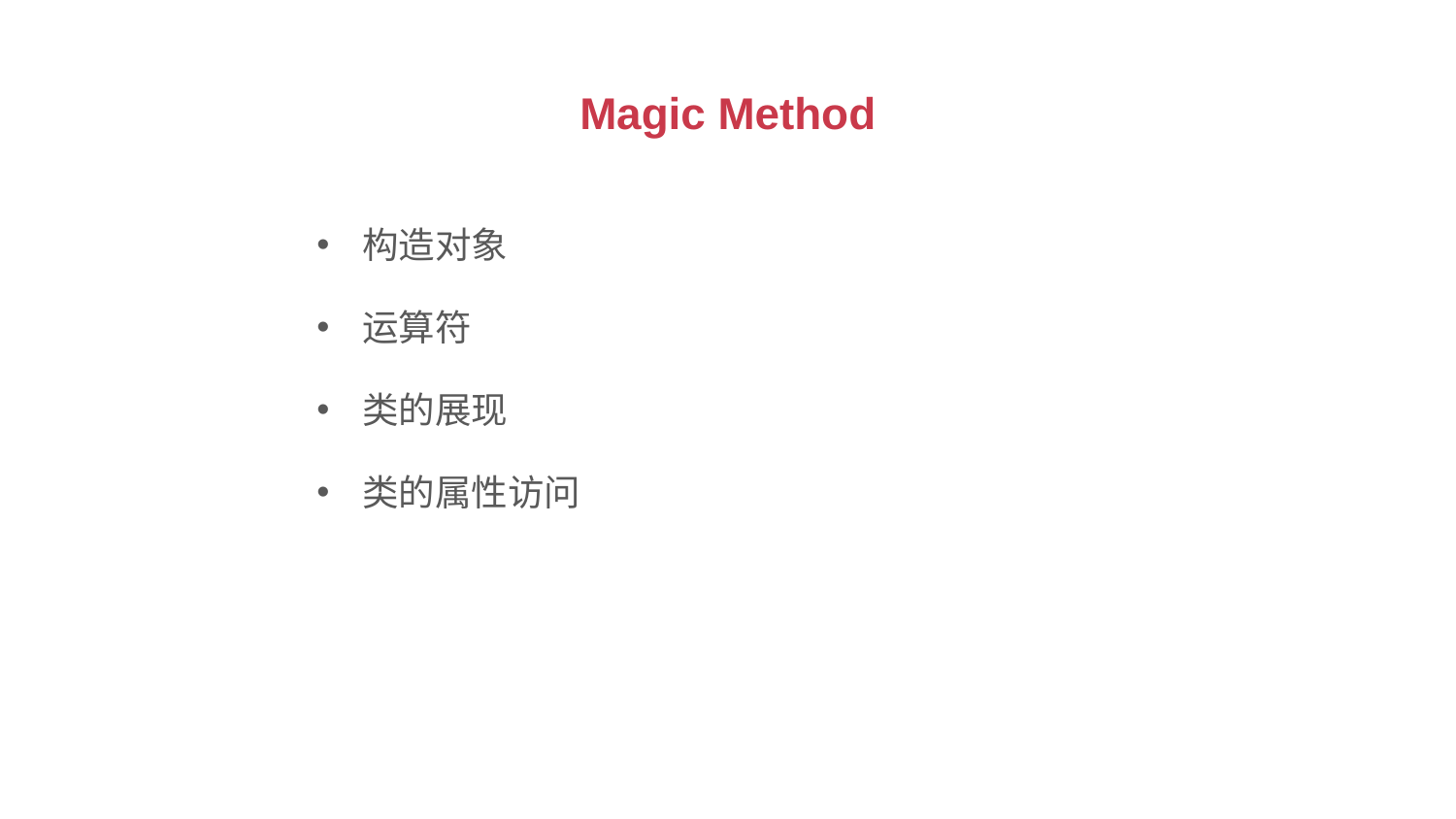

# Magic Method
构造对象
运算符
类的展现
类的属性访问